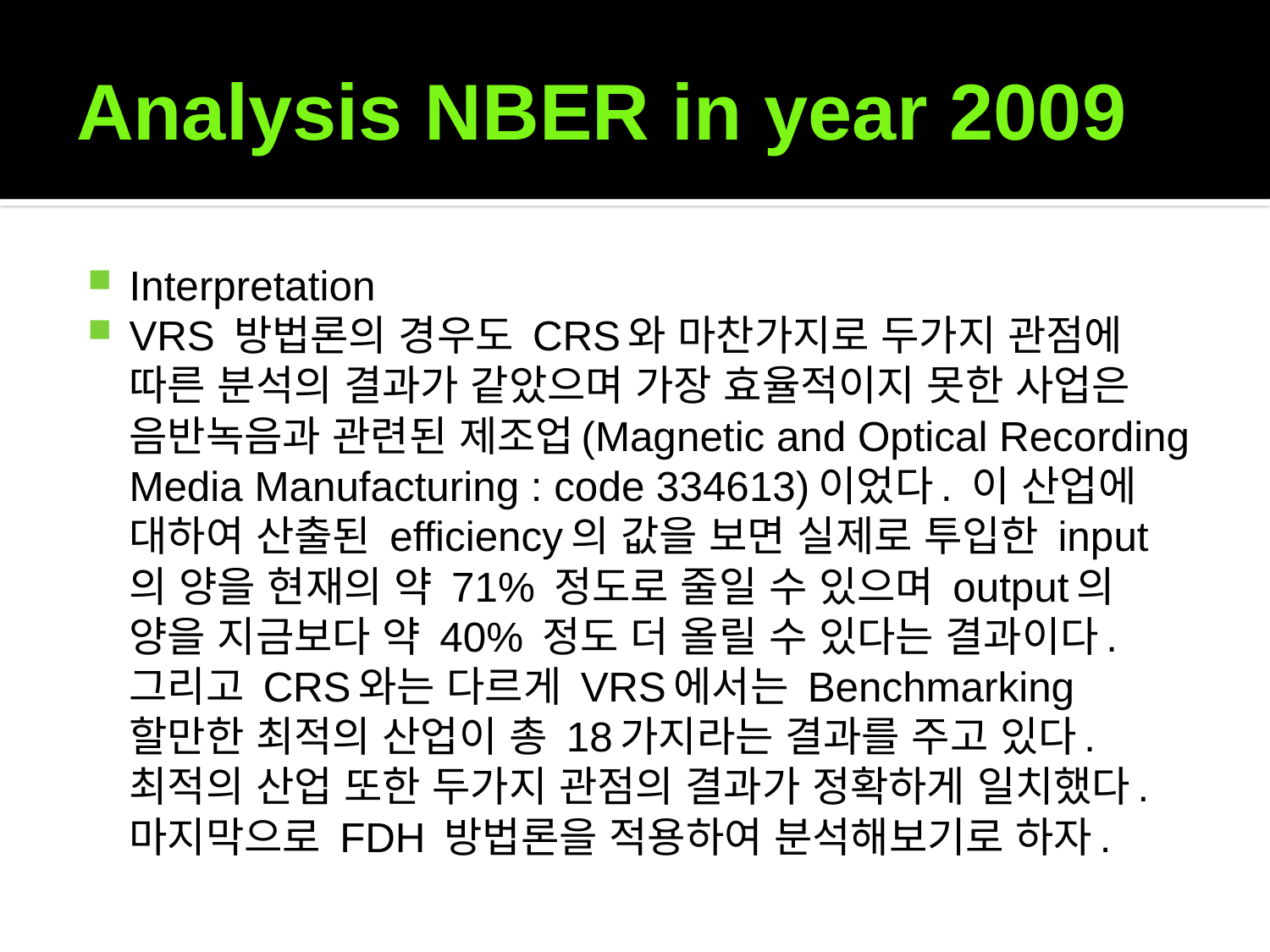

# Analysis NBER in year 2009
Interpretation
VRS 방법론의 경우도 CRS와 마찬가지로 두가지 관점에 따른 분석의 결과가 같았으며 가장 효율적이지 못한 사업은 음반녹음과 관련된 제조업(Magnetic and Optical Recording Media Manufacturing : code 334613)이었다. 이 산업에 대하여 산출된 efficiency의 값을 보면 실제로 투입한 input의 양을 현재의 약 71% 정도로 줄일 수 있으며 output의 양을 지금보다 약 40% 정도 더 올릴 수 있다는 결과이다. 그리고 CRS와는 다르게 VRS에서는 Benchmarking 할만한 최적의 산업이 총 18가지라는 결과를 주고 있다. 최적의 산업 또한 두가지 관점의 결과가 정확하게 일치했다. 마지막으로 FDH 방법론을 적용하여 분석해보기로 하자.